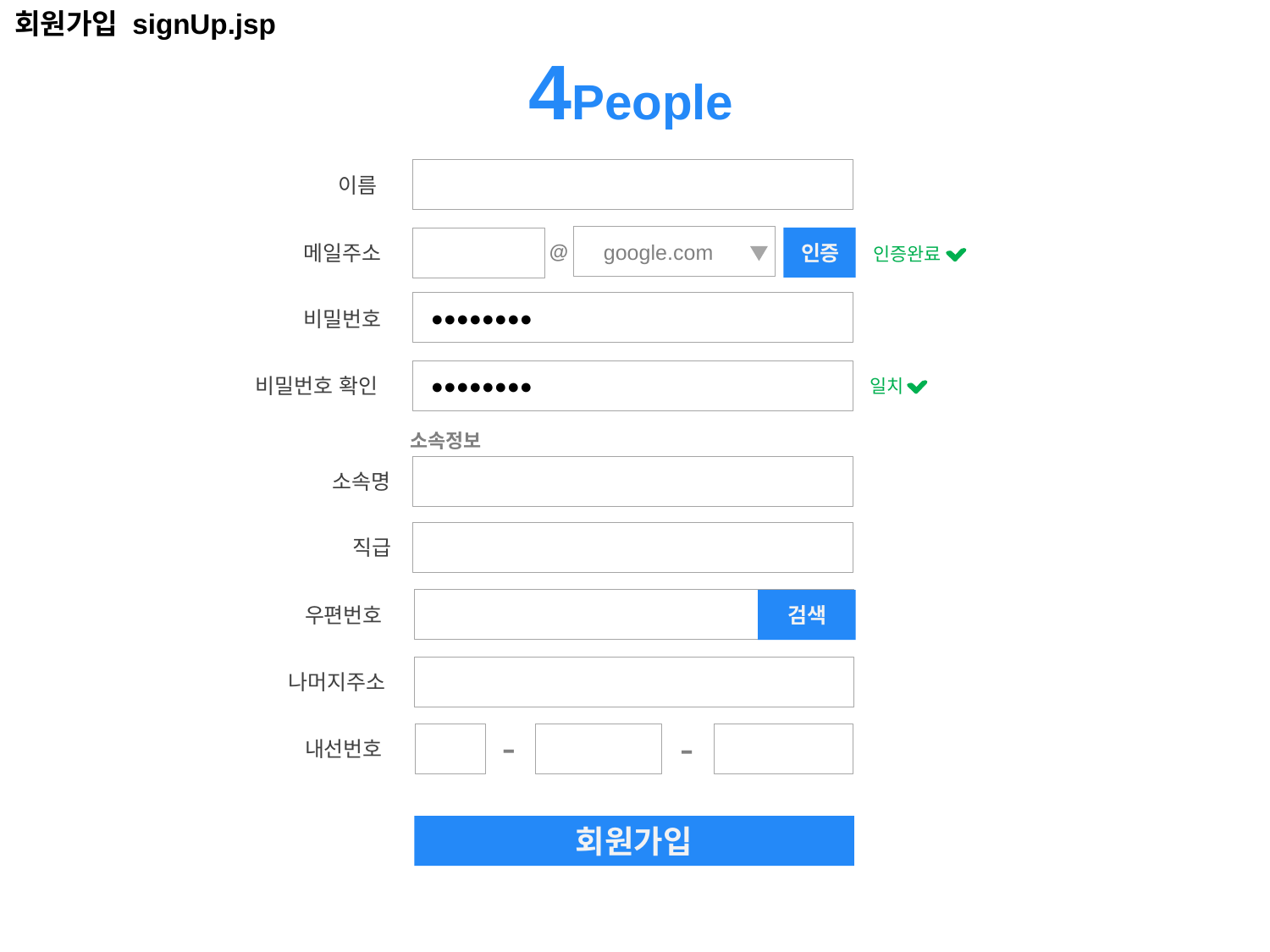

회원가입 signUp.jsp
4People

이름

google.com
@
인증
메일주소
인증완료

 ●●●●●●●●
비밀번호
 ●●●●●●●●
비밀번호 확인
일치

소속정보

소속명

직급

검색
우편번호

나머지주소
-
-

내선번호
회원가입